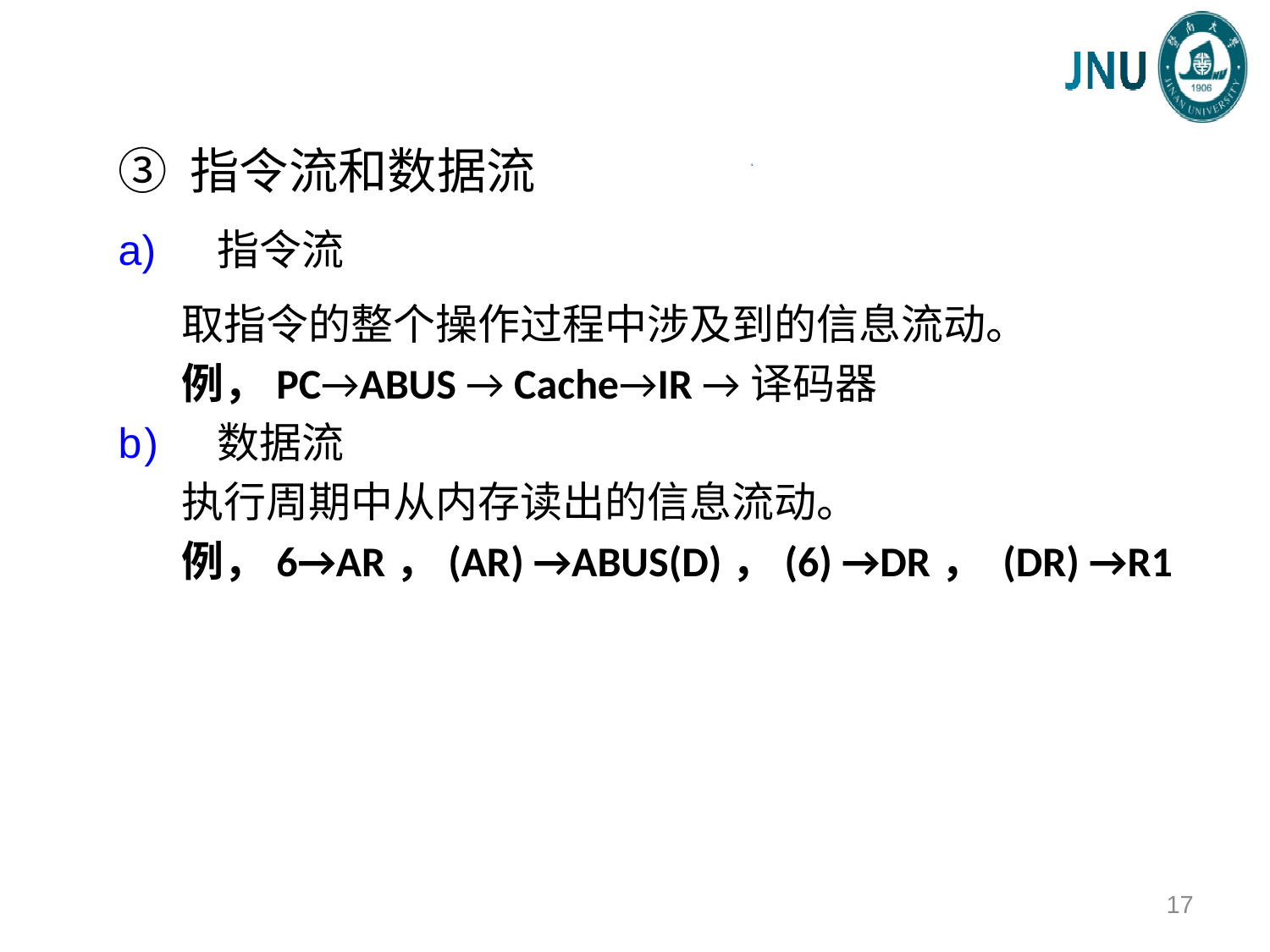

③ 指令流和数据流
指令流
取指令的整个操作过程中涉及到的信息流动。
例，PC→ABUS → Cache→IR →译码器
数据流
执行周期中从内存读出的信息流动。
例，6→AR，(AR) →ABUS(D)，(6) →DR， (DR) →R1
17